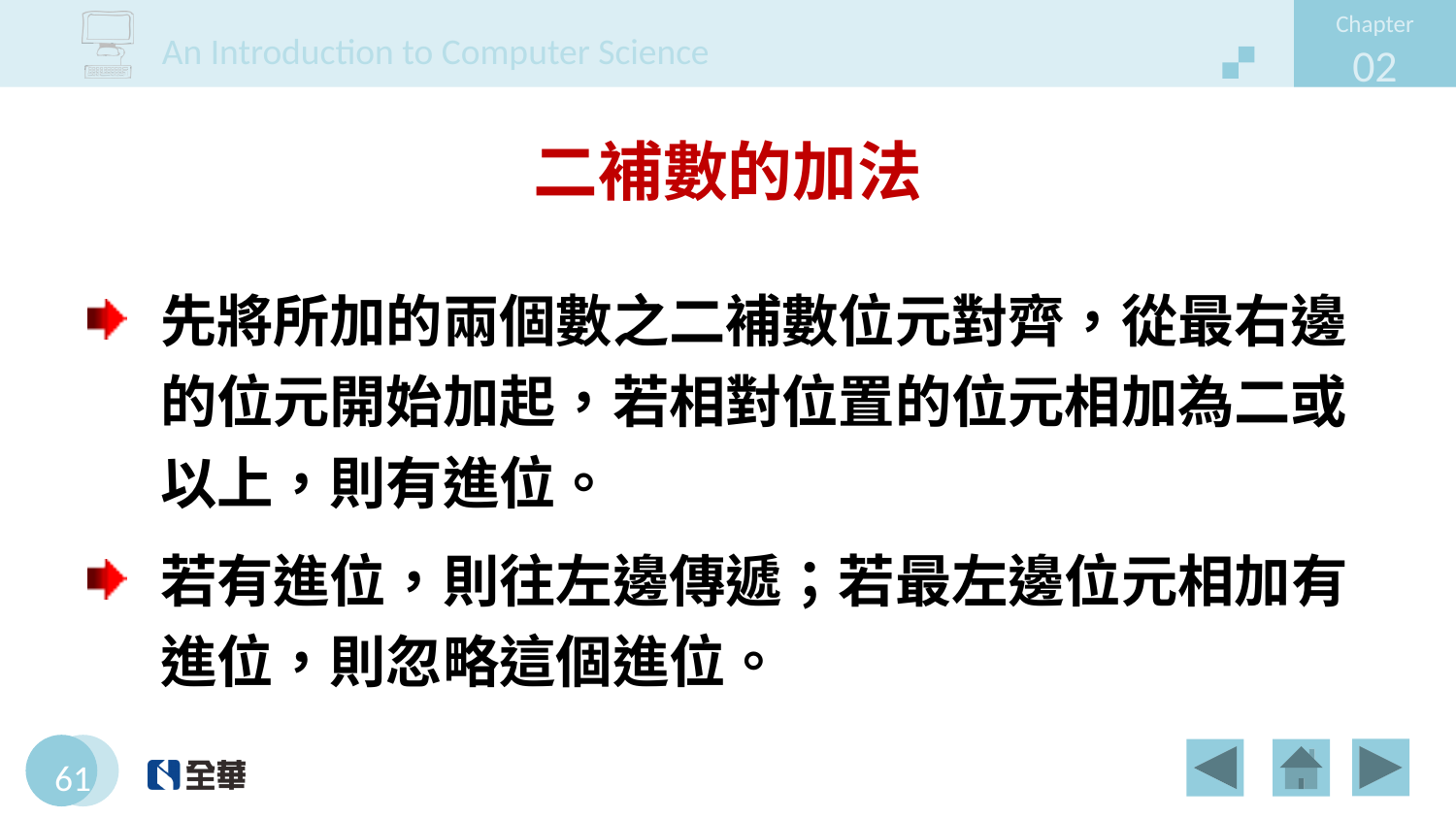

# 二補數的加法
先將所加的兩個數之二補數位元對齊，從最右邊的位元開始加起，若相對位置的位元相加為二或以上，則有進位。
若有進位，則往左邊傳遞；若最左邊位元相加有進位，則忽略這個進位。